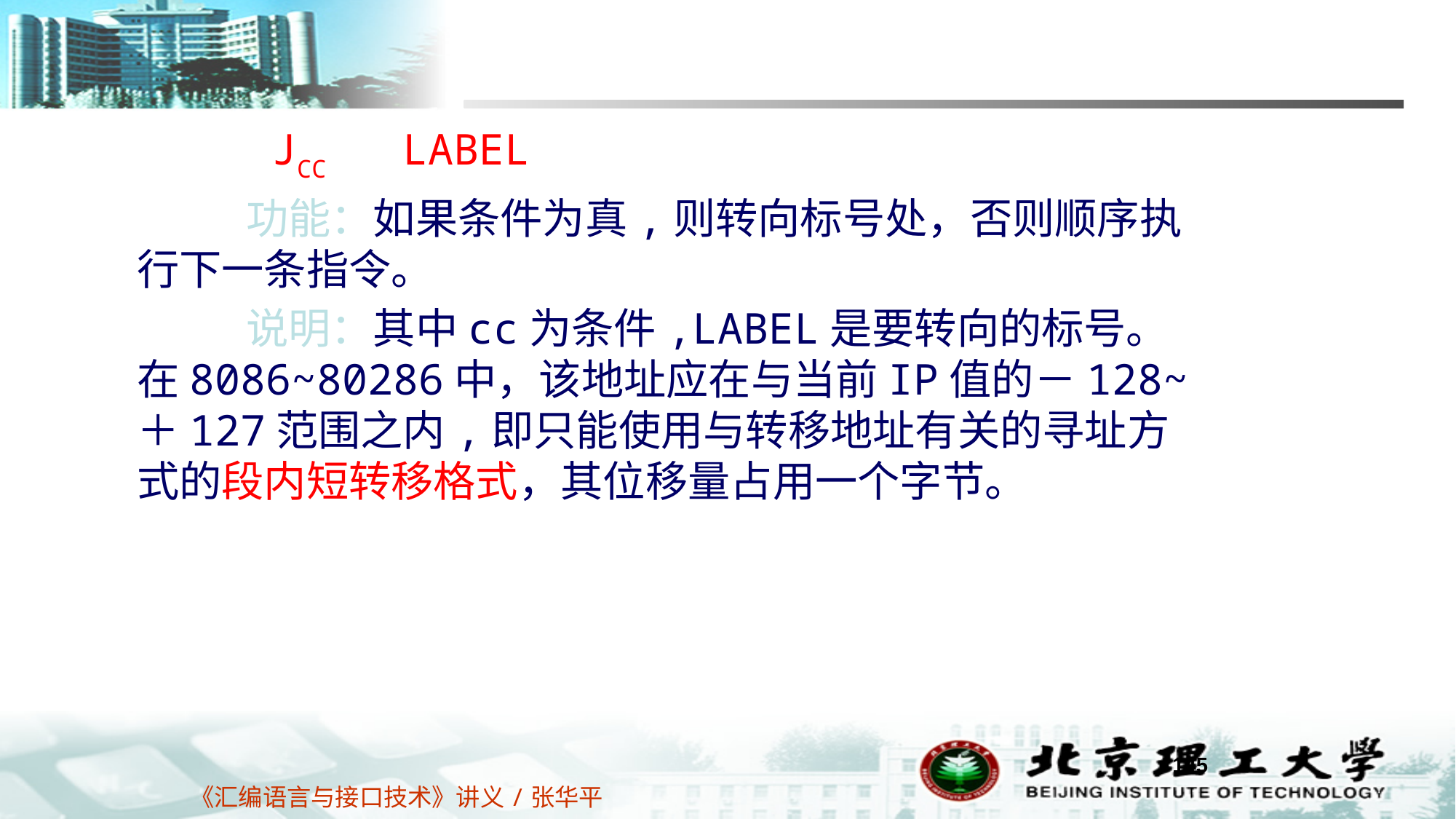

JCC   LABEL
	功能：如果条件为真,则转向标号处，否则顺序执行下一条指令。
	说明：其中cc为条件,LABEL是要转向的标号。在8086~80286中，该地址应在与当前IP值的－128~＋127范围之内,即只能使用与转移地址有关的寻址方式的段内短转移格式，其位移量占用一个字节。
145